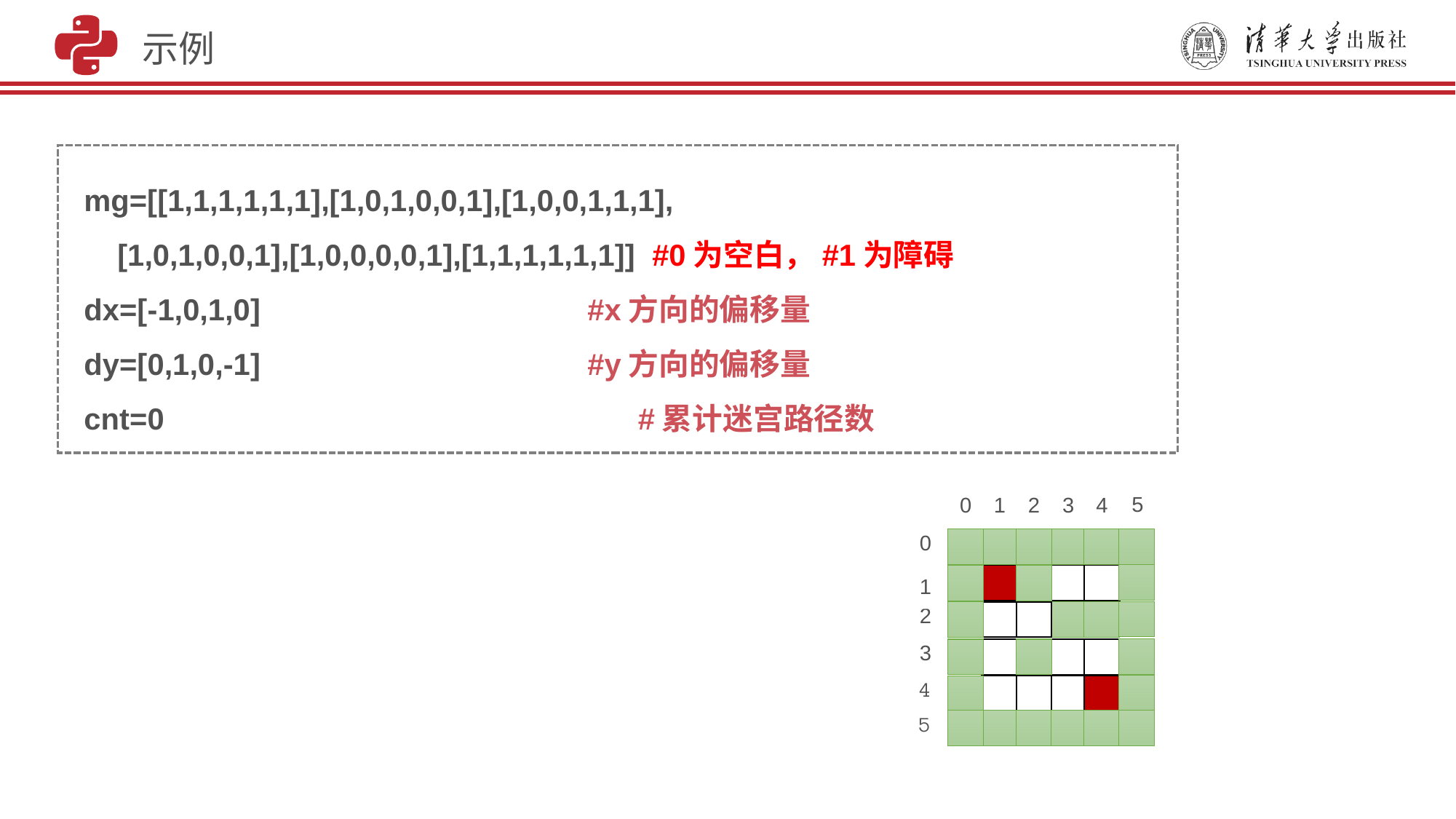

示例
mg=[[1,1,1,1,1,1],[1,0,1,0,0,1],[1,0,0,1,1,1],
    [1,0,1,0,0,1],[1,0,0,0,0,1],[1,1,1,1,1,1]]  #0为空白，#1为障碍
dx=[-1,0,1,0]                         	        #x方向的偏移量
dy=[0,1,0,-1]                         	        #y方向的偏移量
cnt=0                               		 #累计迷宫路径数
5
0
1
2
3
4

0

1

2

3

4

5